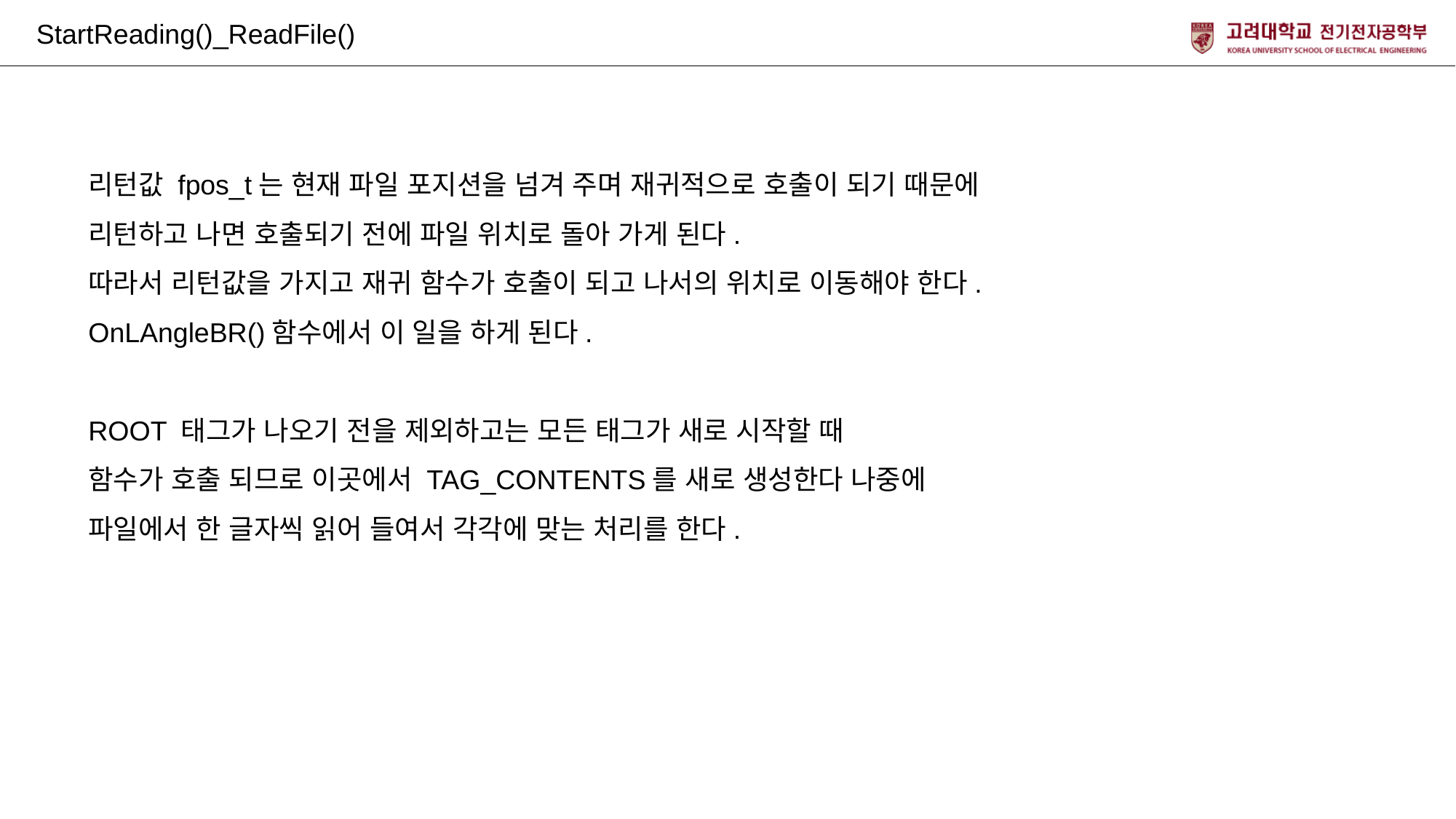

StartReading()_ReadFile()
리턴값 fpos_t는 현재 파일 포지션을 넘겨 주며 재귀적으로 호출이 되기 때문에
리턴하고 나면 호출되기 전에 파일 위치로 돌아 가게 된다.
따라서 리턴값을 가지고 재귀 함수가 호출이 되고 나서의 위치로 이동해야 한다.
OnLAngleBR()함수에서 이 일을 하게 된다.

ROOT 태그가 나오기 전을 제외하고는 모든 태그가 새로 시작할 때
함수가 호출 되므로 이곳에서 TAG_CONTENTS를 새로 생성한다 나중에
파일에서 한 글자씩 읽어 들여서 각각에 맞는 처리를 한다.